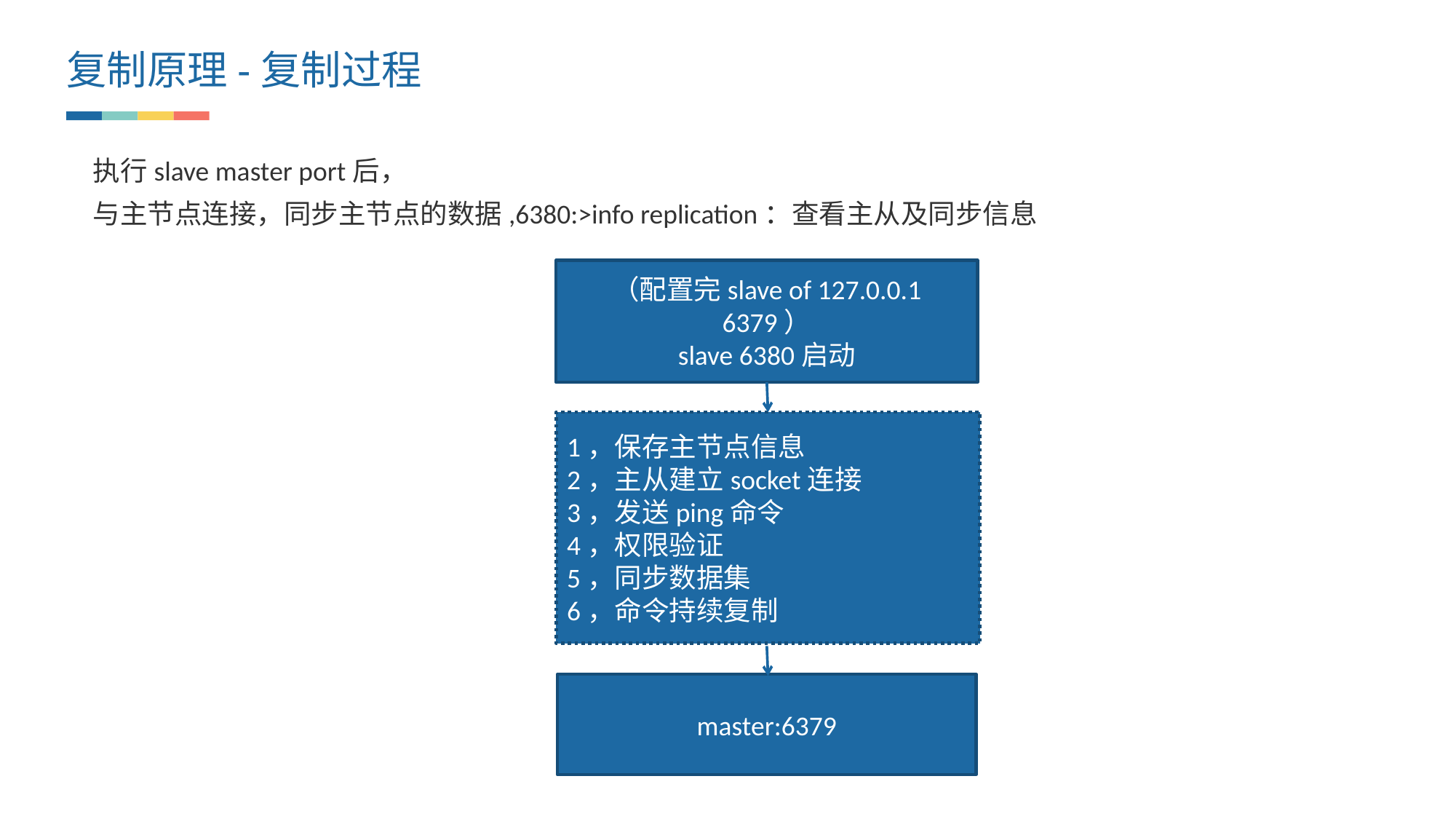

复制原理-复制过程

执行slave master port后，
与主节点连接，同步主节点的数据,6380:>info replication：查看主从及同步信息
（配置完slave of 127.0.0.1 6379）
slave 6380启动
1，保存主节点信息
2，主从建立socket连接
3，发送ping命令
4，权限验证
5，同步数据集
6，命令持续复制
master:6379